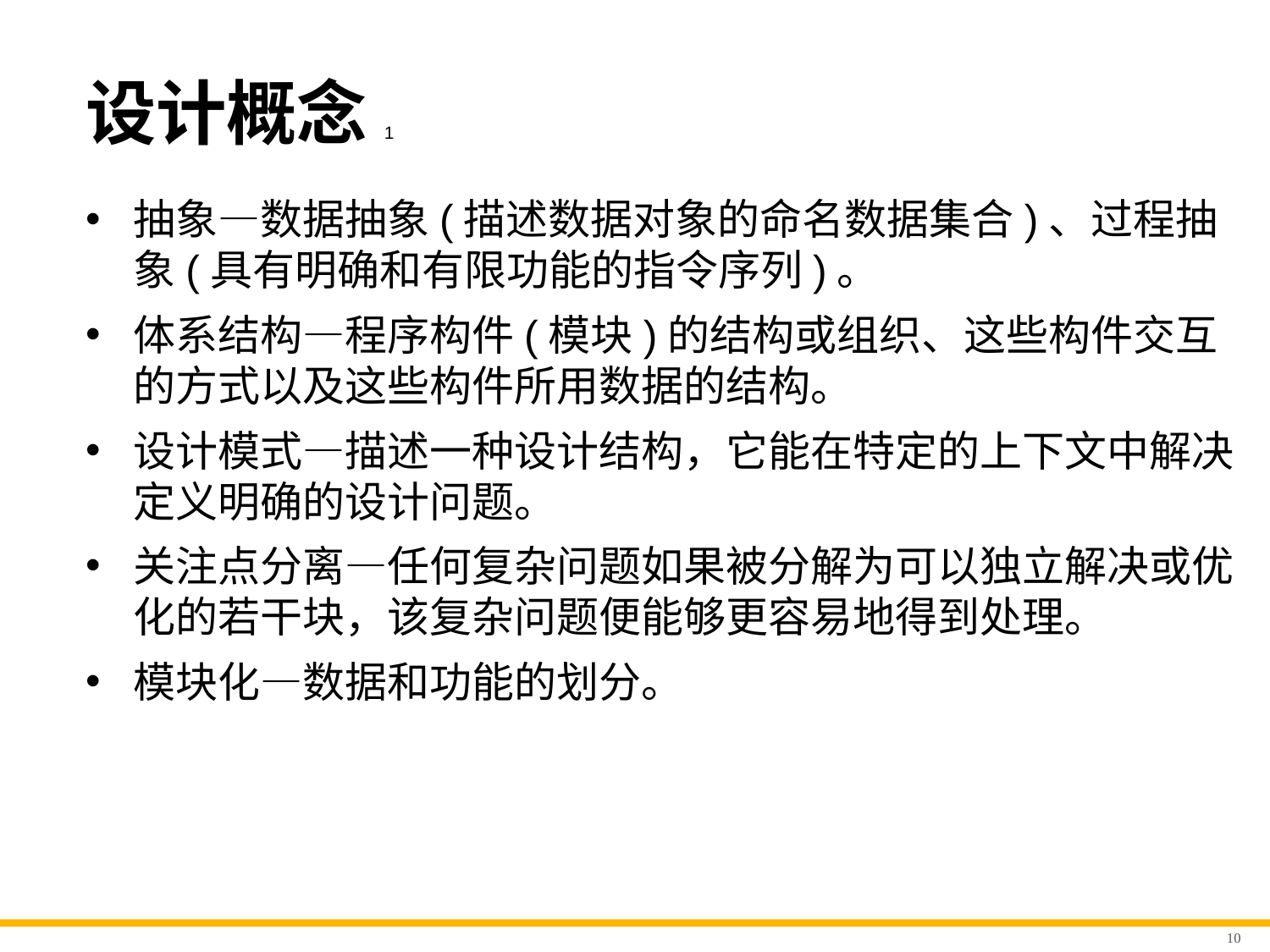

# 设计概念1
抽象—数据抽象(描述数据对象的命名数据集合)、过程抽象(具有明确和有限功能的指令序列)。
体系结构—程序构件(模块)的结构或组织、这些构件交互的方式以及这些构件所用数据的结构。
设计模式—描述一种设计结构，它能在特定的上下文中解决定义明确的设计问题。
关注点分离—任何复杂问题如果被分解为可以独立解决或优化的若干块，该复杂问题便能够更容易地得到处理。
模块化—数据和功能的划分。

10